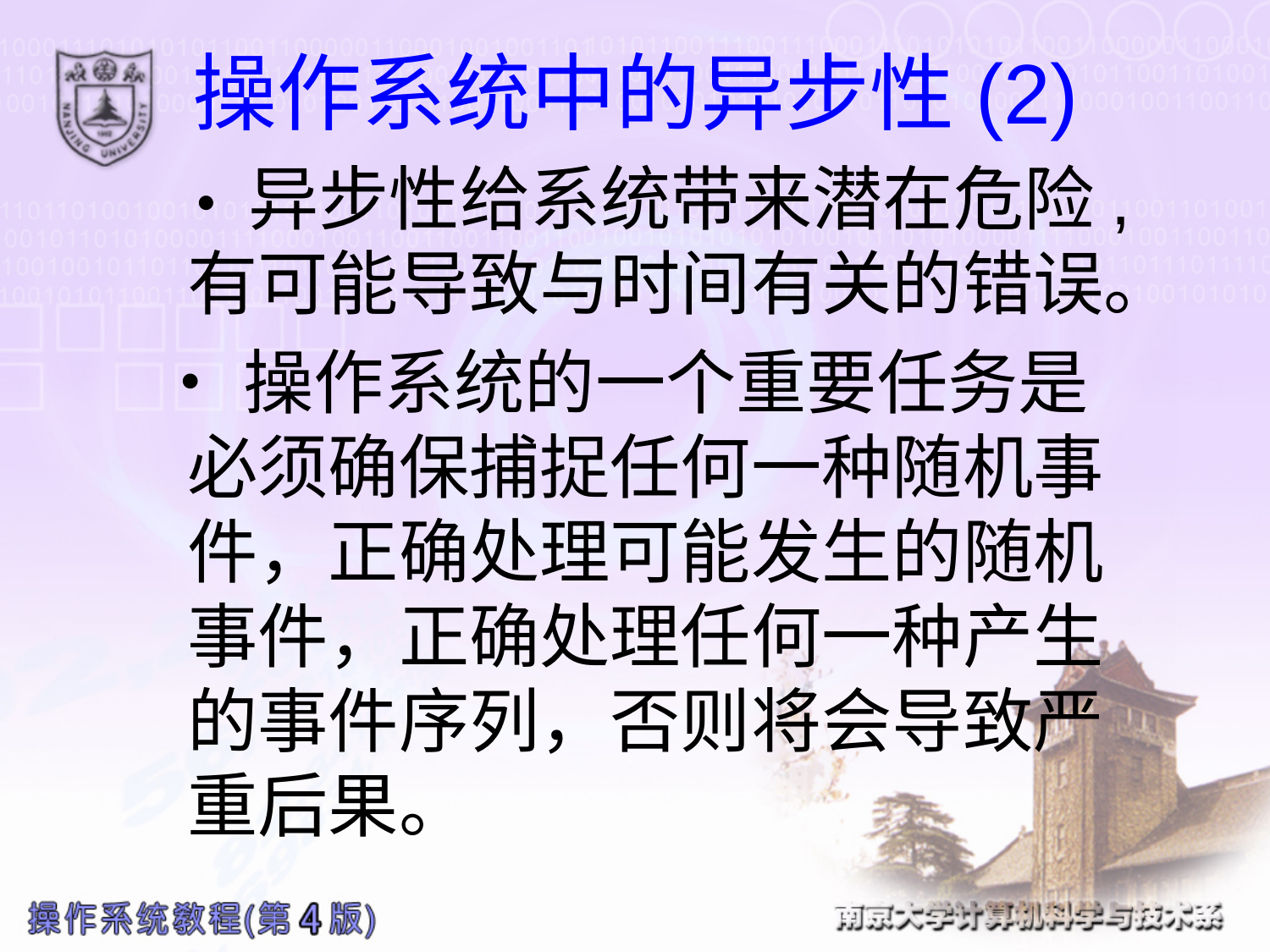

# 操作系统中的异步性(2)
   •异步性给系统带来潜在危险,有可能导致与时间有关的错误。
 •操作系统的一个重要任务是必须确保捕捉任何一种随机事件，正确处理可能发生的随机事件，正确处理任何一种产生的事件序列，否则将会导致严重后果。